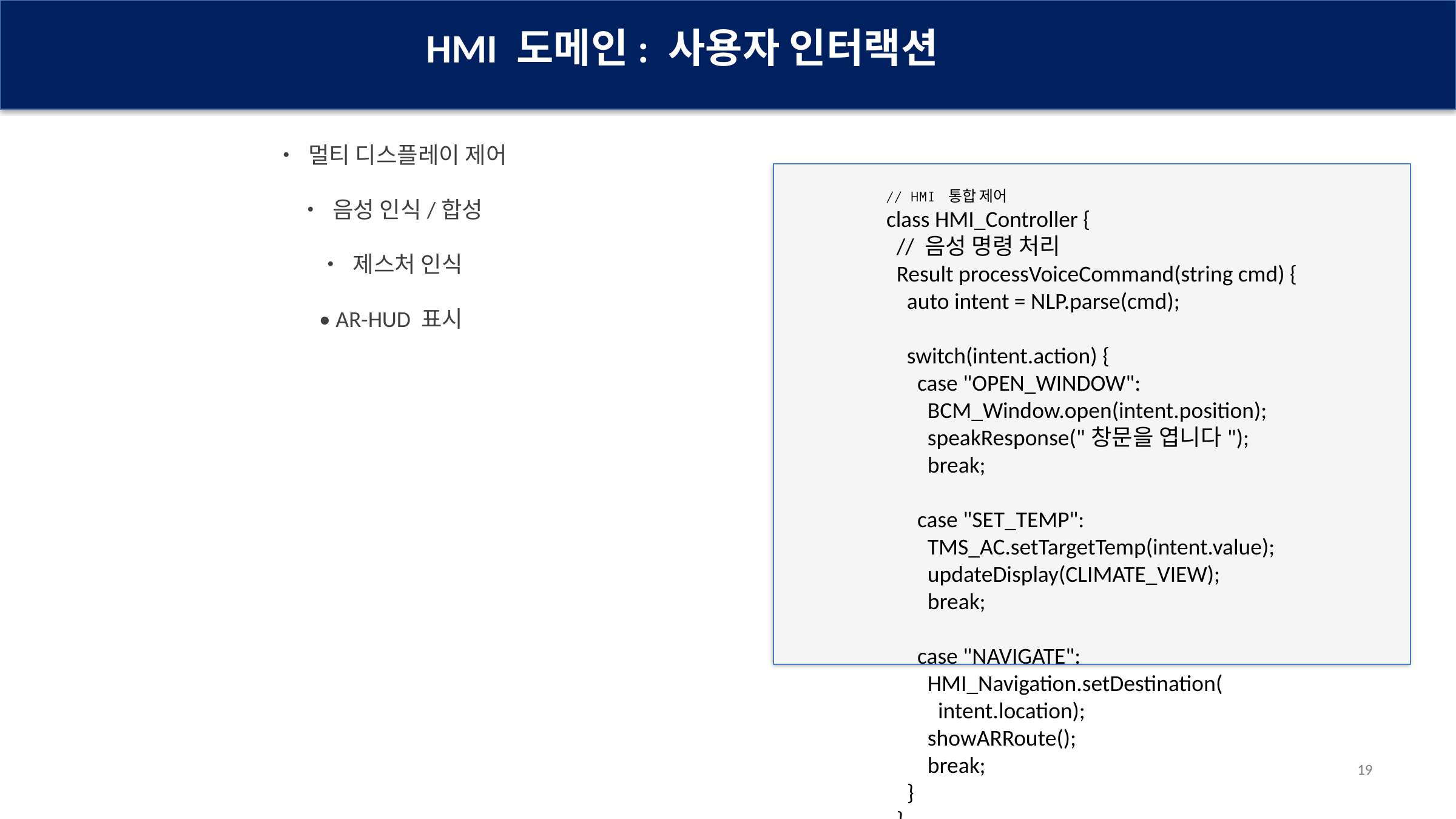

HMI 도메인: 사용자 인터랙션
• 멀티 디스플레이 제어

// HMI 통합 제어
class HMI_Controller {
  // 음성 명령 처리
  Result processVoiceCommand(string cmd) {
    auto intent = NLP.parse(cmd);

    switch(intent.action) {
      case "OPEN_WINDOW":
        BCM_Window.open(intent.position);
        speakResponse("창문을 엽니다");
        break;

      case "SET_TEMP":
        TMS_AC.setTargetTemp(intent.value);
        updateDisplay(CLIMATE_VIEW);
        break;

      case "NAVIGATE":
        HMI_Navigation.setDestination(
          intent.location);
        showARRoute();
        break;
    }
  }

  // AR-HUD 표시
  void showARRoute() {
    arHUD.project({
      .type = NAVIGATION_ARROW,
      .position = getNextTurn(),
      .distance = getDistance()
    });
  }
}
• 음성 인식/합성
• 제스처 인식
• AR-HUD 표시
19